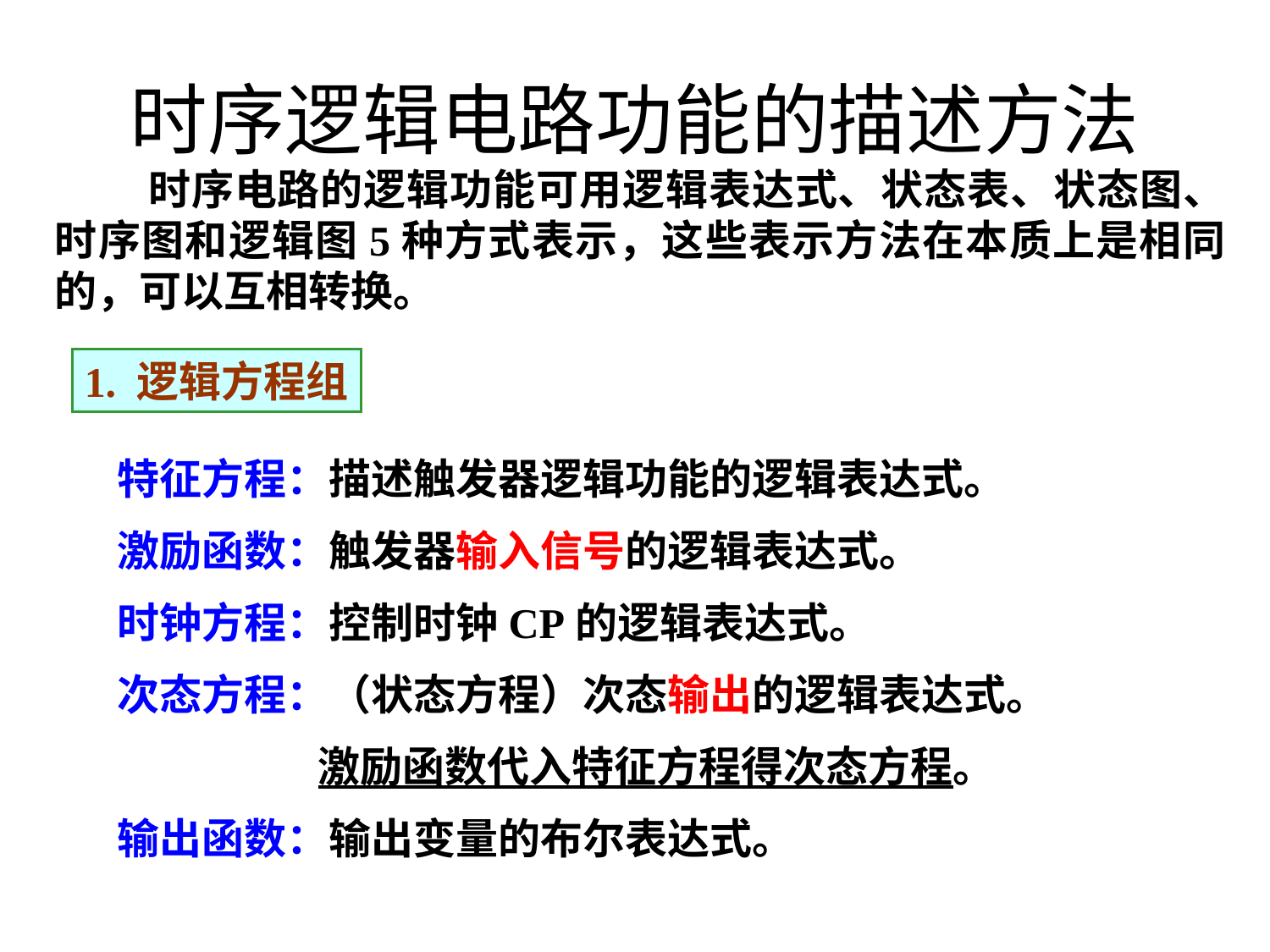

# 时序逻辑电路功能的描述方法
        时序电路的逻辑功能可用逻辑表达式、状态表、状态图、时序图和逻辑图5种方式表示，这些表示方法在本质上是相同的，可以互相转换。
1. 逻辑方程组
特征方程：描述触发器逻辑功能的逻辑表达式。
激励函数：触发器输入信号的逻辑表达式。
时钟方程：控制时钟CP的逻辑表达式。
次态方程：（状态方程）次态输出的逻辑表达式。
                    激励函数代入特征方程得次态方程。
输出函数：输出变量的布尔表达式。